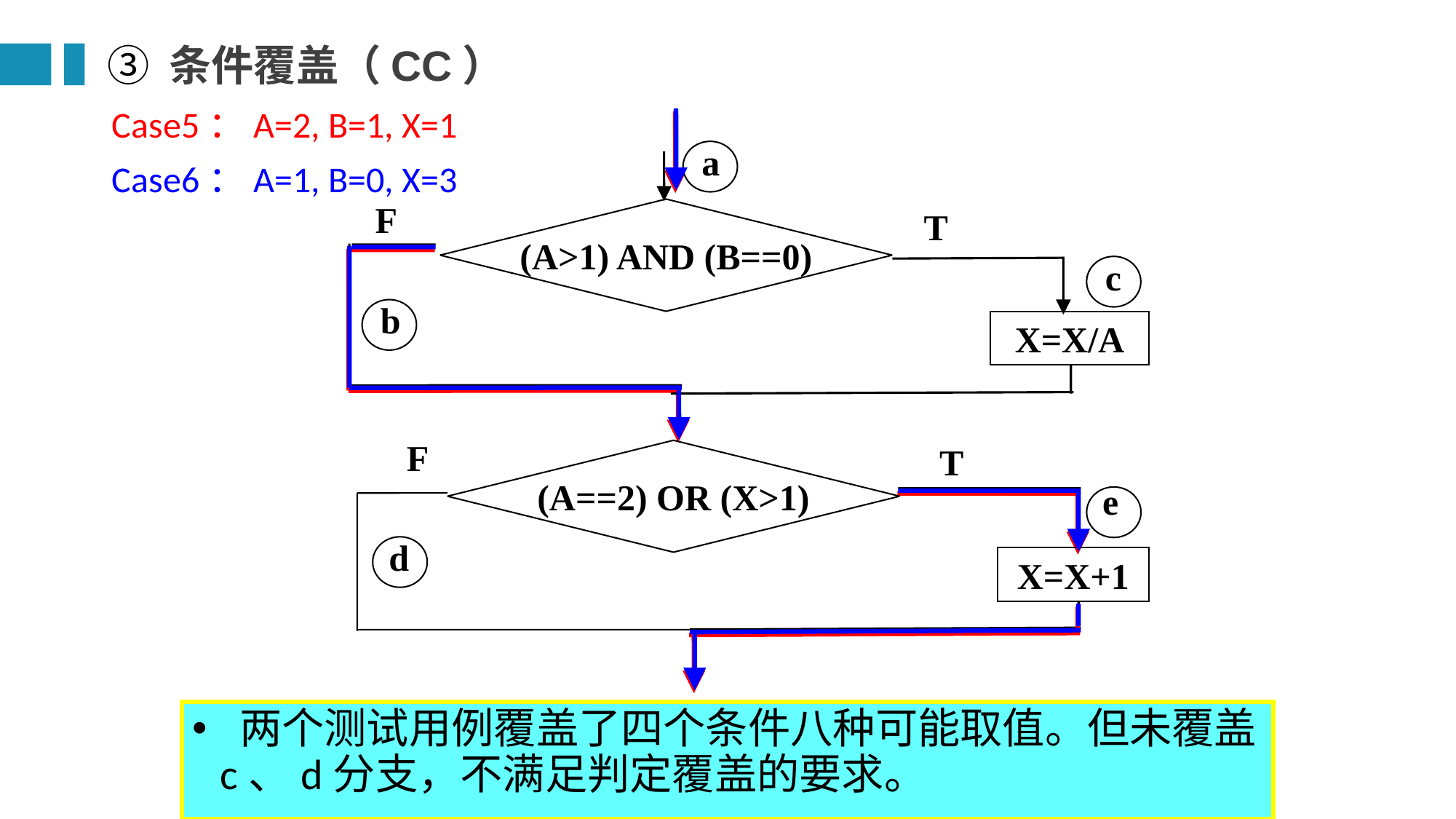

③ 条件覆盖（CC）

# Case5：A=2, B=1, X=1 Case6：A=1, B=0, X=3

a

F
(A>1) AND (B==0)
T
c

b

X=X/A

F
T
(A==2) OR (X>1)
e

d

X=X+1

 两个测试用例覆盖了四个条件八种可能取值。但未覆盖c、d分支，不满足判定覆盖的要求。
64